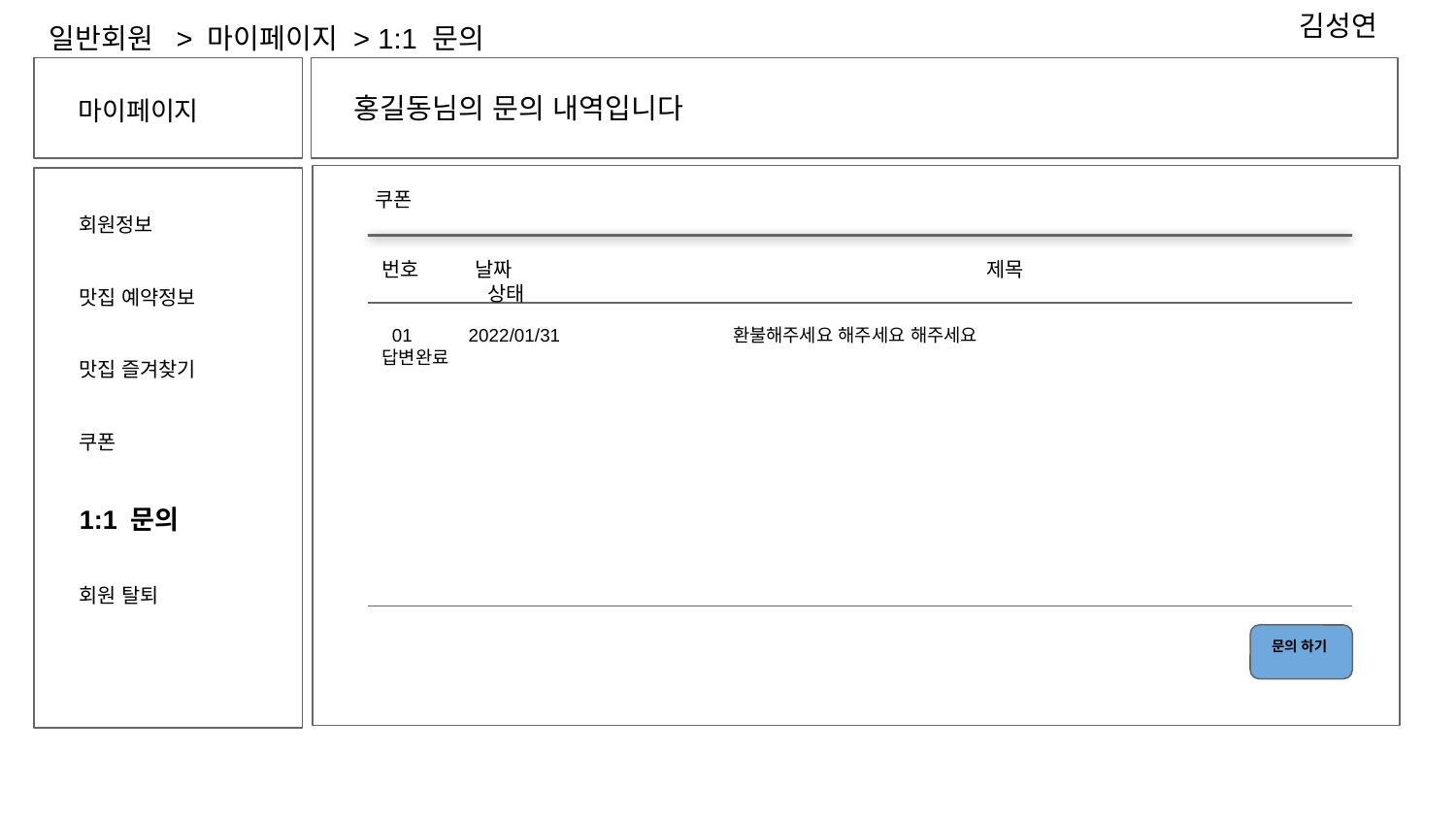

김성연
일반회원  > 마이페이지 > 1:1 문의

홍길동님의 문의 내역입니다

마이페이지

 쿠폰
회원정보

맛집 예약정보

맛집 즐겨찾기

쿠폰

1:1 문의

회원 탈퇴
번호          날짜    		                              제목                                                                          상태
  01           2022/01/31                                 환불해주세요 해주세요 해주세요                                                           답변완료

문의 하기